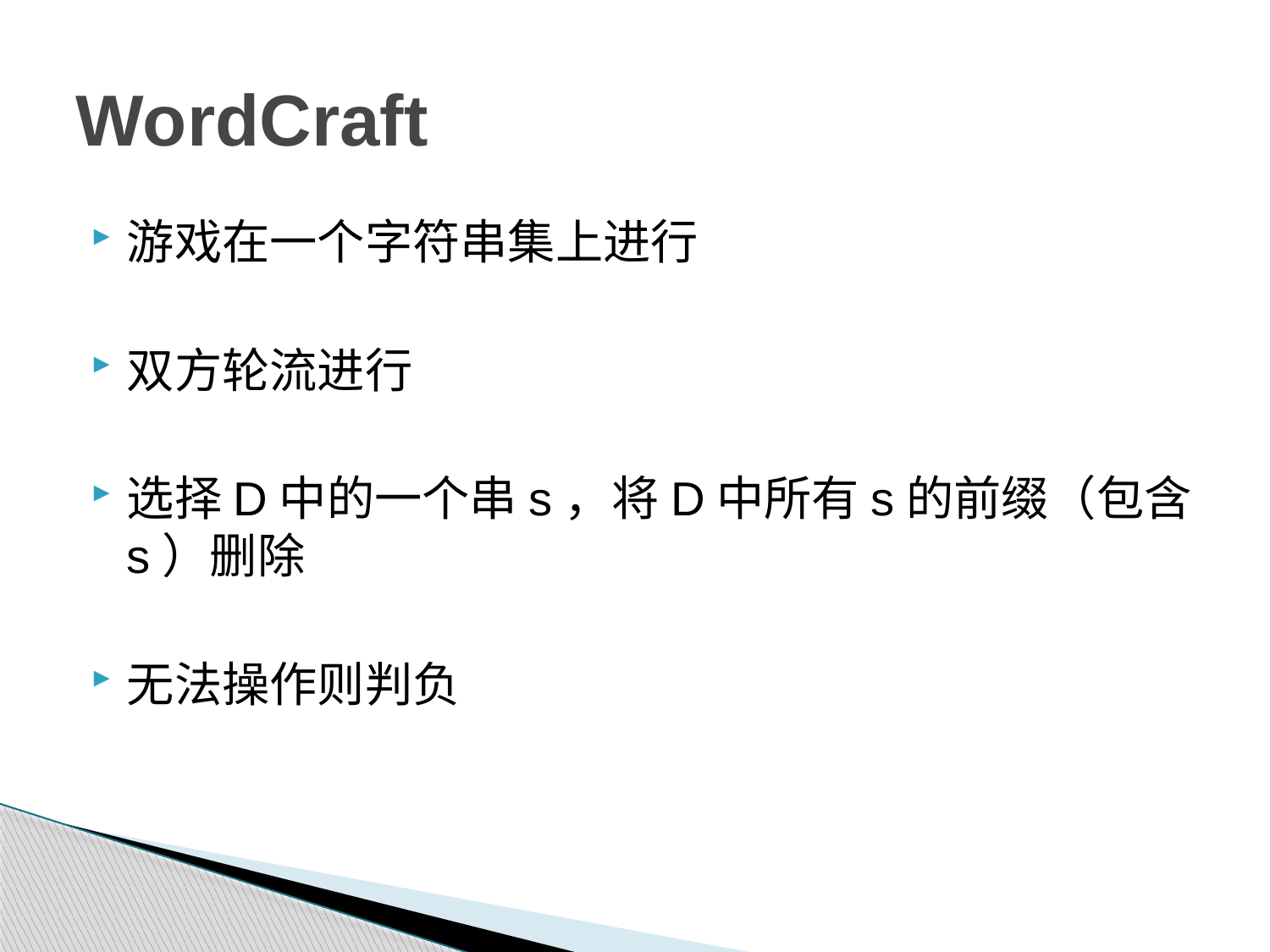

# WordCraft
游戏在一个字符串集上进行

双方轮流进行

选择D中的一个串s，将D中所有s的前缀（包含s）删除

无法操作则判负